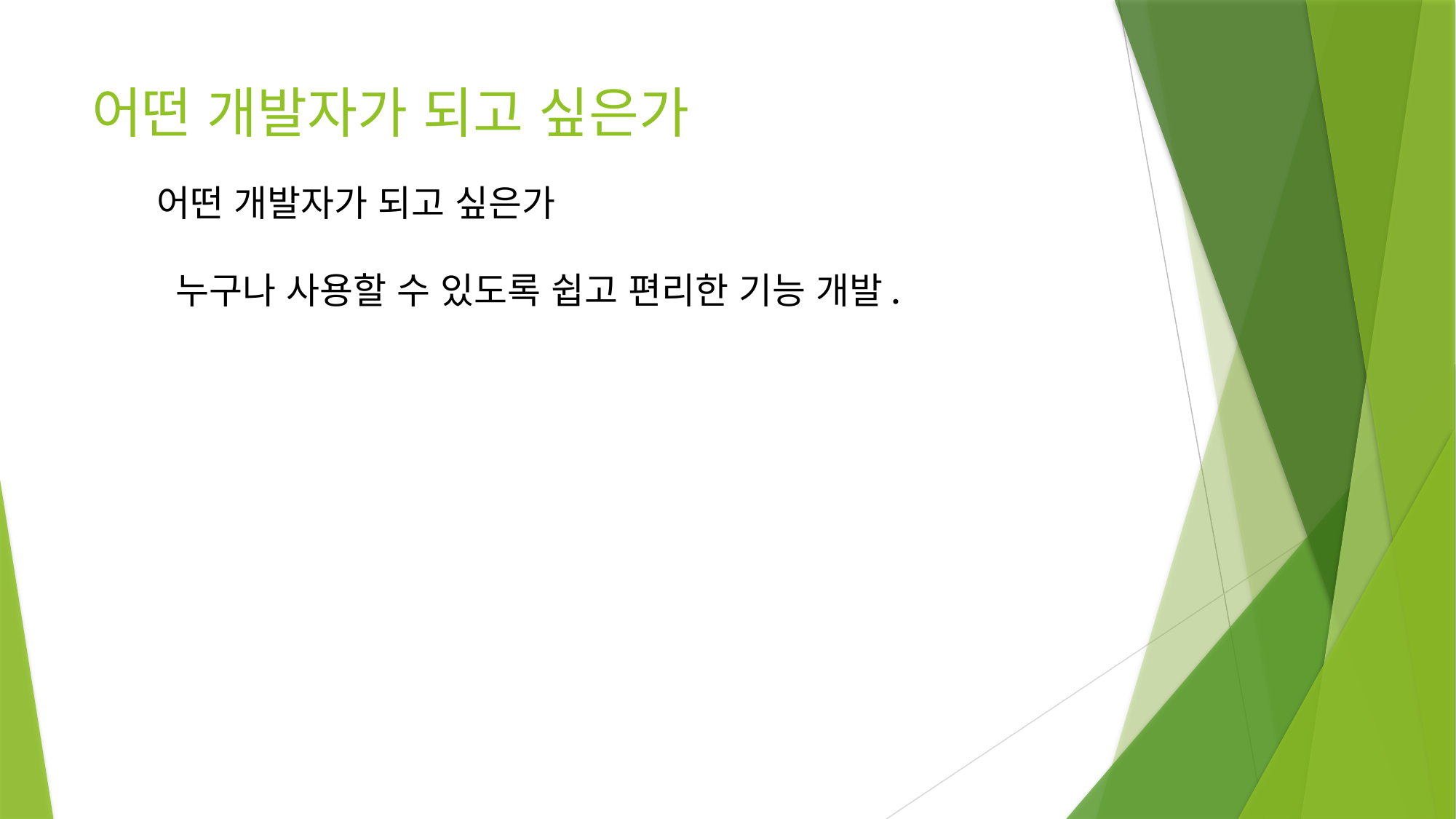

# 어떤 개발자가 되고 싶은가
어떤 개발자가 되고 싶은가

 누구나 사용할 수 있도록 쉽고 편리한 기능 개발.